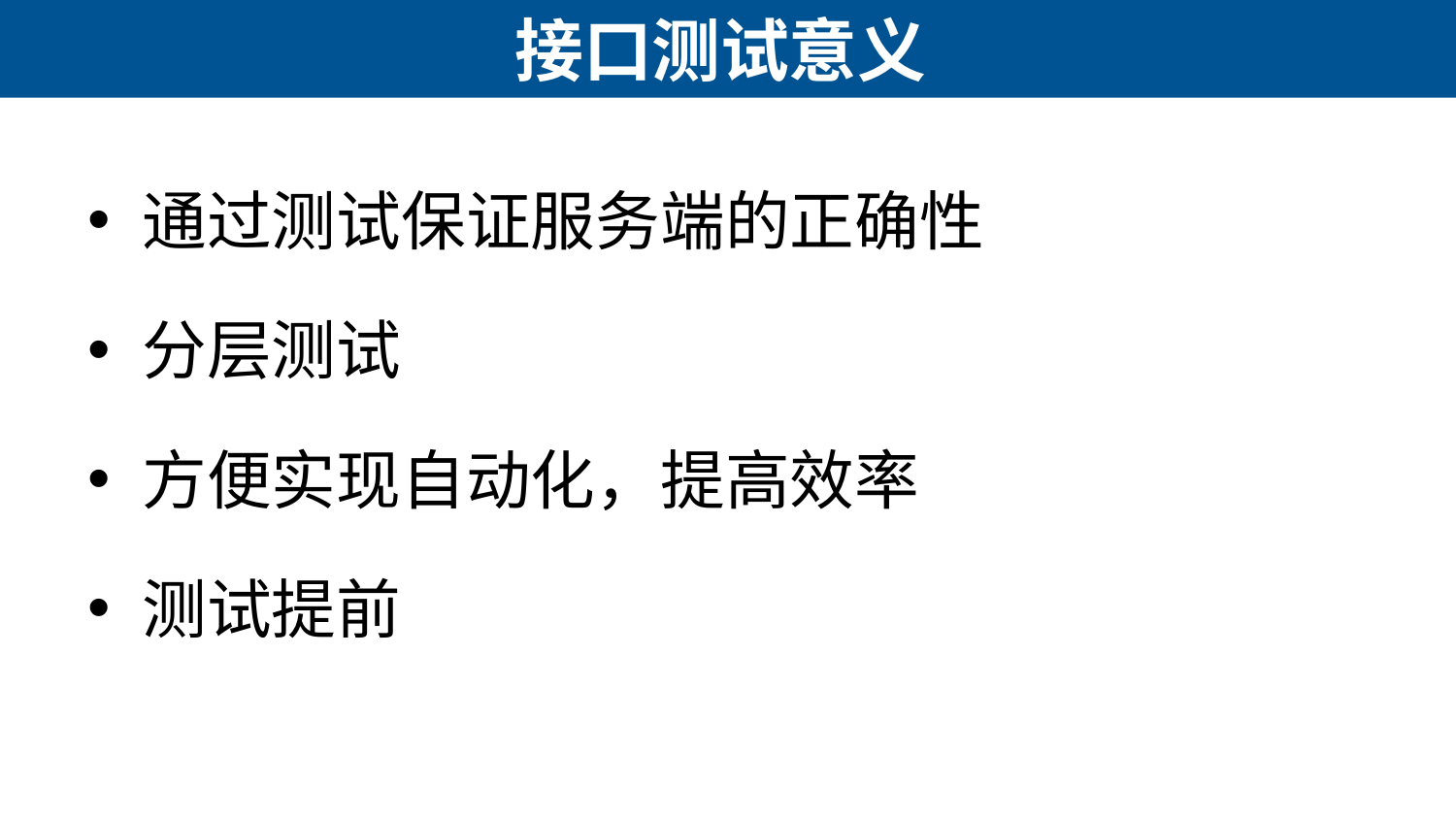

# 接口测试意义
通过测试保证服务端的正确性
分层测试
方便实现自动化，提高效率
测试提前